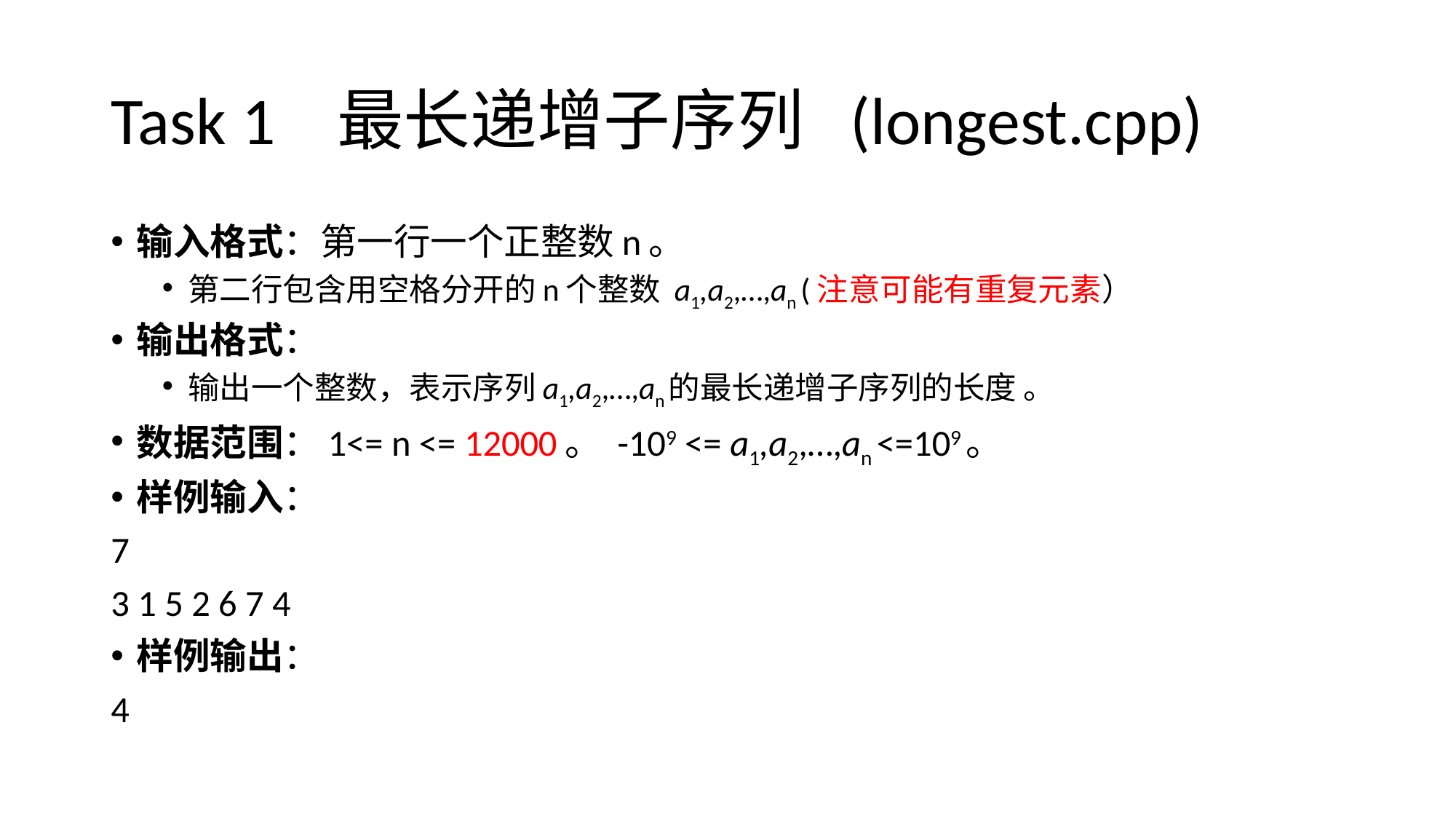

# Task 1   最长递增子序列  (longest.cpp)
输入格式：第一行一个正整数n。
第二行包含用空格分开的n个整数 a1,a2,…,an (注意可能有重复元素）
输出格式：
输出一个整数，表示序列a1,a2,…,an的最长递增子序列的长度 。
数据范围：1<= n <= 12000。 -109 <= a1,a2,…,an <=109。
样例输入：
7
3 1 5 2 6 7 4
样例输出：
4